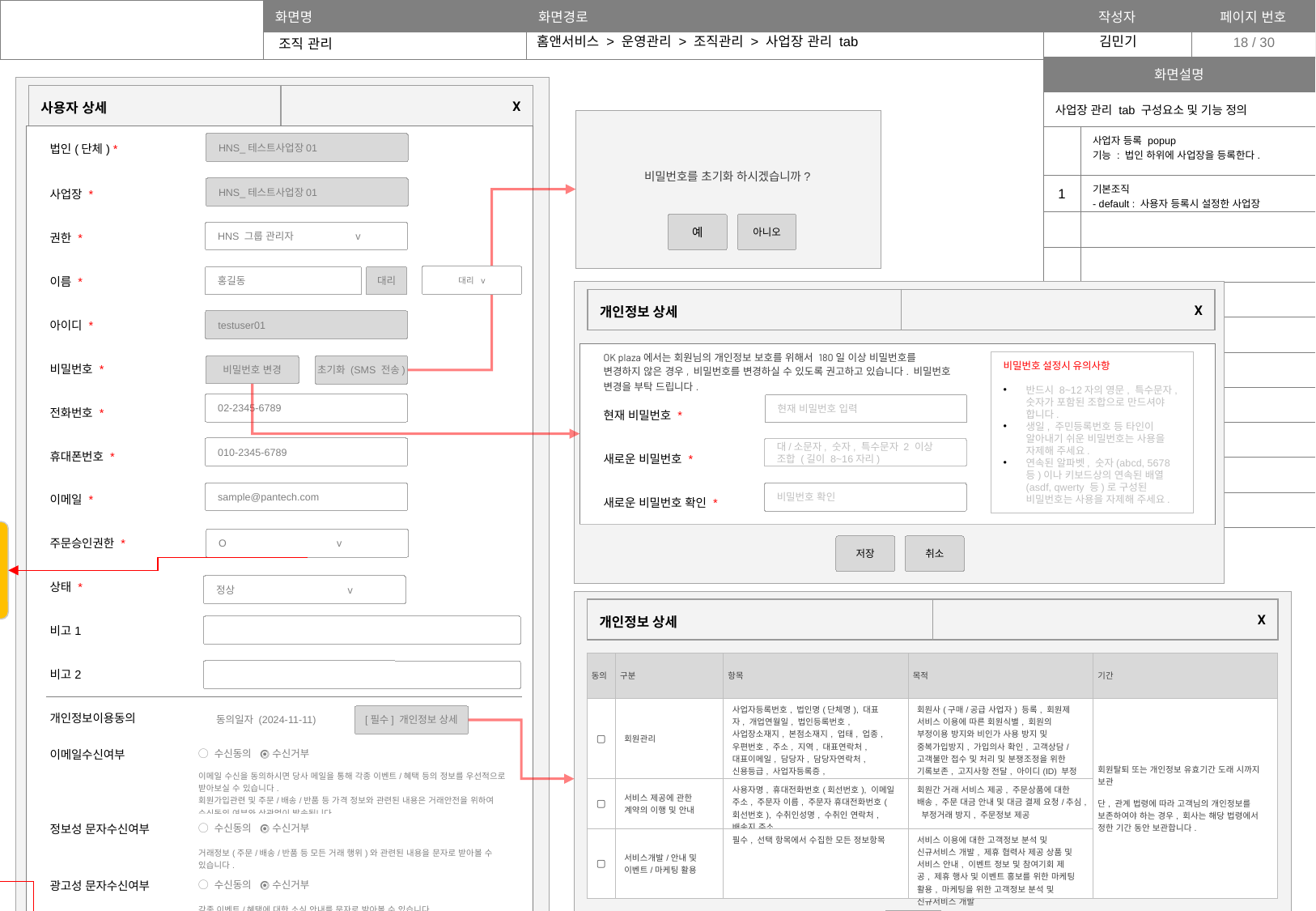

홈앤서비스 > 운영관리 > 조직관리 > 사업장 관리 tab
18
조직 관리
| 화면설명 |  |
| --- | --- |
| 사업장 관리 tab 구성요소 및 기능 정의 |  |
|  | 사업자 등록 popup 기능 : 법인 하위에 사업장을 등록한다. |
| 1 | 기본조직 - default : 사용자 등록시 설정한 사업장 |
|  |  |
|  |  |
|  |  |
|  |  |
|  |  |
|  |  |
|  |  |
|  |  |
|  |  |

| 사용자 상세 | X |
| --- | --- |

| 법인(단체) \* |  |
| --- | --- |
| 사업장 \* |  |
| 권한 \* |  |
| 이름 \* |  |
| 아이디 \* |  |
| 비밀번호 \* |  |
| 전화번호 \* |  |
| 휴대폰번호 \* |  |
| 이메일 \* |  |
| 주문승인권한 \* |  |
| 상태 \* |  |
| 비고1 |  |
| 비고2 |  |
| 개인정보이용동의 |  |
| 이메일수신여부 | ◯ 수신동의 🔘 수신거부 이메일 수신을 동의하시면 당사 메일을 통해 각종 이벤트/혜택 등의 정보를 우선적으로 받아보실 수 있습니다. 회원가입관련 및 주문/배송/반품 등 가격 정보와 관련된 내용은 거래안전을 위하여 수신동의 여부와 상관없이 발송됩니다. |
| 정보성 문자수신여부 | ◯ 수신동의 🔘 수신거부 거래정보(주문/배송/반품 등 모든 거래 행위)와 관련된 내용을 문자로 받아볼 수 있습니다. |
| 광고성 문자수신여부 | ◯ 수신동의 🔘 수신거부 각종 이벤트/혜택에 대한 소식 안내를 문자로 받아볼 수 있습니다. |
| 기본조직 |  |
비밀번호를 초기화 하시겠습니까?
HNS_테스트사업장01
HNS_테스트사업장01
예
아니오
HNS 그룹 관리자                     v
대리  v
홍길동
대리

| 개인정보 상세 | X |
| --- | --- |
testuser01
| OK plaza에서는 회원님의 개인정보 보호를 위해서 180일 이상 비밀번호를 변경하지 않은 경우, 비밀번호를 변경하실 수 있도록 권고하고 있습니다. 비밀번호 변경을 부탁 드립니다. |  |  |
| --- | --- | --- |
| 현재 비밀번호 \* |  |  |
| 새로운 비밀번호 \* |  |  |
| 새로운 비밀번호 확인 \* |  |  |
비밀번호 설정시 유의사항

반드시 8~12자의 영문, 특수문자, 숫자가 포함된 조합으로 만드셔야 합니다.
생일, 주민등록번호 등 타인이 알아내기 쉬운 비밀번호는 사용을 자제해 주세요.
연속된 알파벳, 숫자(abcd, 5678 등)이나 키보드상의 연속된 배열 (asdf, qwerty 등)로 구성된 비밀번호는 사용을 자제해 주세요.
비밀번호 변경
초기화 (SMS 전송)
02-2345-6789
현재 비밀번호 입력
010-2345-6789
대/소문자, 숫자, 특수문자 2 이상 조합 (길이 8~16자리)
sample@pantech.com
비밀번호 확인
주문승인권한
label : O , X
default : X
처리 : ”O” 선택시
감독관리 사용자를 추가할 수 있다.
O                                       v
저장
취소
정상                                       v

| 개인정보 상세 | X |
| --- | --- |

| 동의 | 구분 | 항목 | 목적 | 기간 |
| --- | --- | --- | --- | --- |
| ▢ | 회원관리 | 사업자등록번호, 법인명(단체명), 대표자, 개업연월일, 법인등록번호, 사업장소재지, 본점소재지, 업태, 업종, 우편번호, 주소, 지역, 대표연락처, 대표이메일, 담당자, 담당자연락처, 신용등급, 사업자등록증, 기업신용등급평가서 | 회원사(구매/공급 사업자) 등록, 회원제 서비스 이용에 따른 회원식별, 회원의 부정이용 방지와 비인가 사용 방지 및 중복가입방지, 가입의사 확인, 고객상담/고객불만 접수 및 처리 및 분쟁조정을 위한 기록보존, 고지사항 전달, 아이디(ID) 부정 사용 방지, 부정거래 방지 | 회원탈퇴 또는 개인정보 유효기간 도래 시까지 보관   단, 관계 법령에 따라 고객님의 개인정보를 보존하여야 하는 경우, 회사는 해당 법령에서 정한 기간 동안 보관합니다. |
| ▢ | 서비스 제공에 관한 계약의 이행 및 안내 | 사용자명, 휴대전화번호(회선번호), 이메일 주소, 주문자 이름, 주문자 휴대전화번호(회선번호), 수취인성명, 수취인 연락처, 배송지 주소 | 회원간 거래 서비스 제공, 주문상품에 대한 배송, 주문 대금 안내 및 대금 결제 요청/추심, 부정거래 방지, 주문정보 제공 |  |
| ▢ | 서비스개발/안내 및 이벤트/마케팅 활용 | 필수, 선택 항목에서 수집한 모든 정보항목 | 서비스 이용에 대한 고객정보 분석 및 신규서비스 개발, 제휴 협력사 제공 상품 및 서비스 안내, 이벤트 정보 및 참여기회 제공, 제휴 행사 및 이벤트 홍보를 위한 마케팅 활용, 마케팅을 위한 고객정보 분석 및 신규서비스 개발 |  |

동의일자 (2024-11-11)
[필수] 개인정보 상세
닫기
1
HNS_테스트사업장0                 v

해당 사용자를 탈퇴 처리 하시겠습니까?

탈퇴하는 즉시 로그인이 필요한 컨텐츠 및
서비스를 이용 하실 수 없습니다.
해당 사용자가 탈퇴 처리 되었습니다.
저장
취소
탈퇴
+
-
감독관리 사용자
예
아니오
닫기
| 로그인 ID | 사용자명 |
| --- | --- |
| testuser01 | 홍길동 |
| testuser02 | 홍이동 |
| testuser03 | 홍삼동 |

저장 하시겠습니까?
저장 되었습니다.
Row 선택 후 제거 “-” 클릭시
선택한 사용자 목록에서 제거
추가 ”+” button 클릭시
사용자 조회 popup 호출
예
아니오
닫기

| 사용자 조회 | X |
| --- | --- |

사용자명

조직명
조회
|  | 사용자명 | 로그인 ID | 업체조직명 |
| --- | --- | --- | --- |
| ☑️ | 테스트유저01 | testuser01 | 테스트법인01 > 테스트사업장01 |
| ▢ | 테스트유저0 | testuser02 | 테스트법인01 > 테스트사업장01 |
| ▢ | 테스트유저0 | testuser03 | 테스트법인01 > 테스트사업장01 |
| ▢ | 테스트유저0 | testuser04 | 테스트법인01 > 테스트사업장01 |
| ▢ | 테스트유저0 | testuser05 | 테스트법인01 > 테스트사업장01 |
| ▢ | 테스트유저0 | testuser06 | 테스트법인01 > 테스트사업장01 |
| ▢ | 테스트유저0 | testuser07 | 테스트법인01 > 테스트사업장01 |
| ▢ | 테스트유저0 | testuser08 | 테스트법인01 > 테스트사업장01 |
| ▢ | 테스트유저0 | testuser09 | 테스트법인01 > 테스트사업장01 |
| ▢ | 테스트유저0 | testuser10 | 테스트법인01 > 테스트사업장01 |
>>
⋯
>
3
4
5
<
1
2
<<
취소
선택